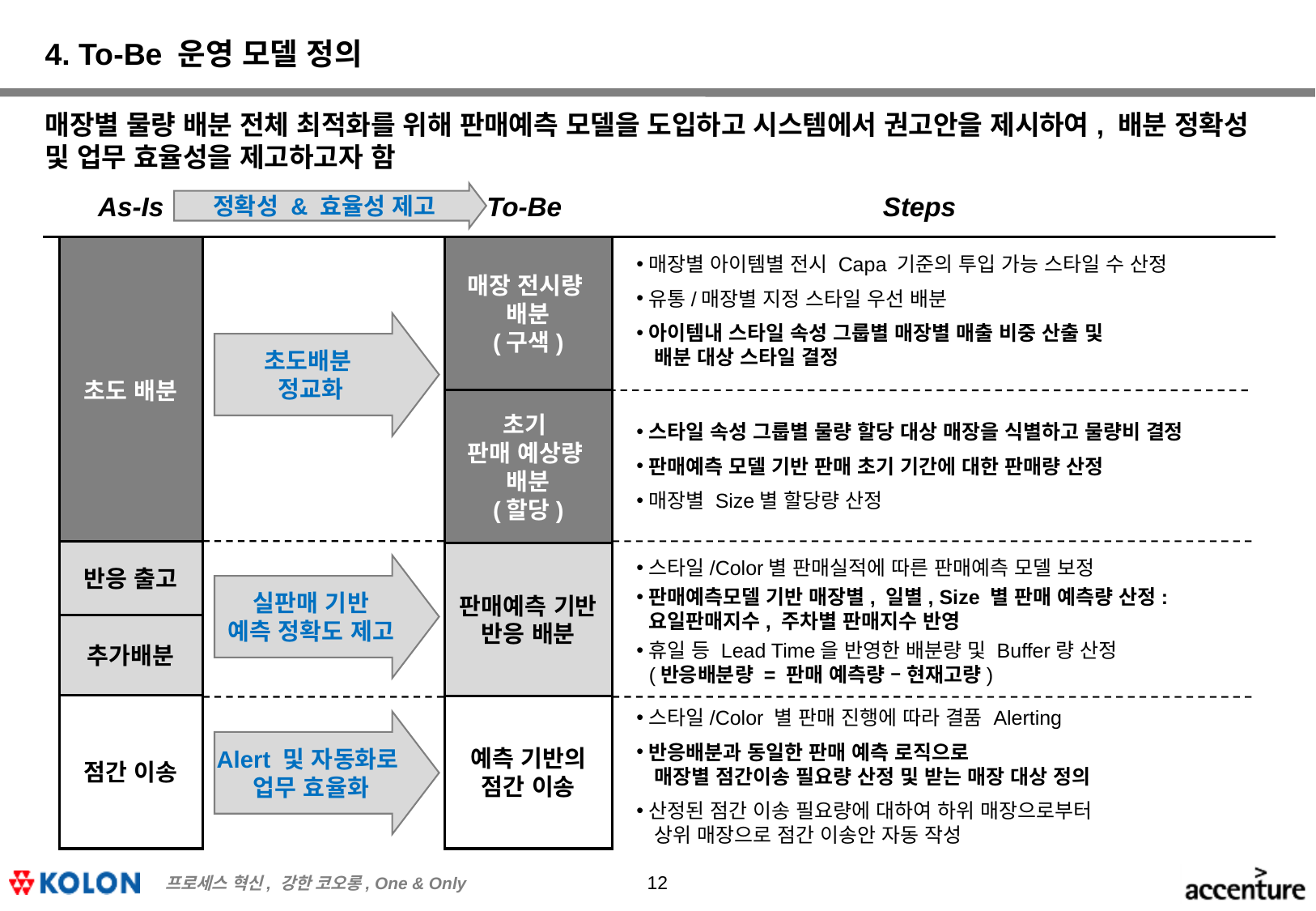

# 4. To-Be 운영 모델 정의
매장별 물량 배분 전체 최적화를 위해 판매예측 모델을 도입하고 시스템에서 권고안을 제시하여, 배분 정확성 및 업무 효율성을 제고하고자 함
As-Is
정확성 & 효율성 제고
To-Be
Steps
초도 배분
매장 전시량
배분
(구색)
매장별 아이템별 전시 Capa 기준의 투입 가능 스타일 수 산정
유통/매장별 지정 스타일 우선 배분
아이템내 스타일 속성 그룹별 매장별 매출 비중 산출 및
 배분 대상 스타일 결정
초도배분
정교화
초기
판매 예상량
배분
(할당)

스타일 속성 그룹별 물량 할당 대상 매장을 식별하고 물량비 결정
판매예측 모델 기반 판매 초기 기간에 대한 판매량 산정
매장별 Size별 할당량 산정
반응 출고

판매예측 기반
반응 배분
스타일/Color별 판매실적에 따른 판매예측 모델 보정
판매예측모델 기반 매장별, 일별, Size 별 판매 예측량 산정: 요일판매지수, 주차별 판매지수 반영
휴일 등 Lead Time을 반영한 배분량 및 Buffer량 산정
(반응배분량 = 판매 예측량 – 현재고량)
실판매 기반
예측 정확도 제고
추가배분
점간 이송
예측 기반의
점간 이송
스타일/Color 별 판매 진행에 따라 결품 Alerting
반응배분과 동일한 판매 예측 로직으로
 매장별 점간이송 필요량 산정 및 받는 매장 대상 정의
산정된 점간 이송 필요량에 대하여 하위 매장으로부터
 상위 매장으로 점간 이송안 자동 작성
Alert 및 자동화로
업무 효율화